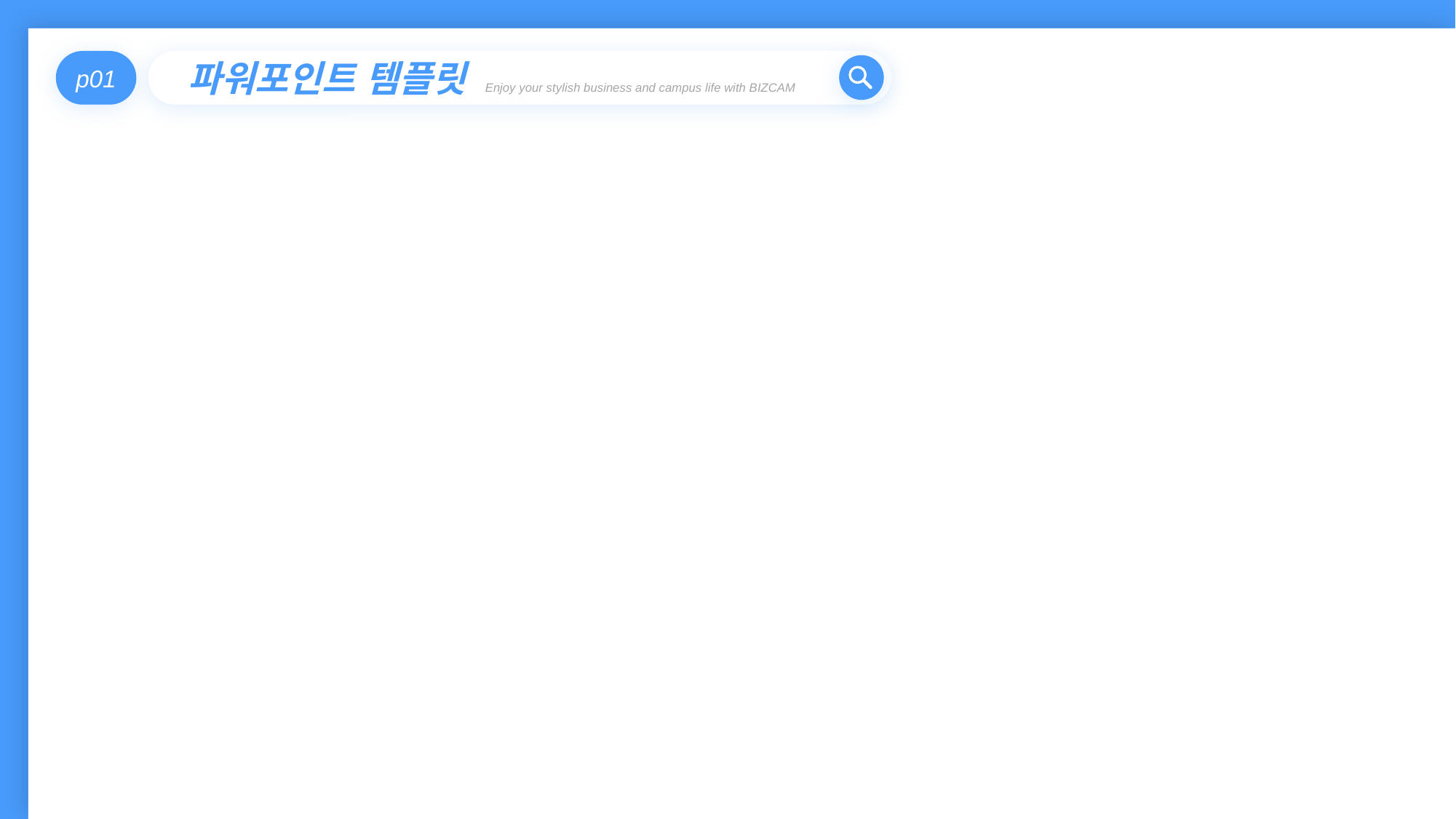

p01
파워포인트 템플릿 Enjoy your stylish business and campus life with BIZCAM